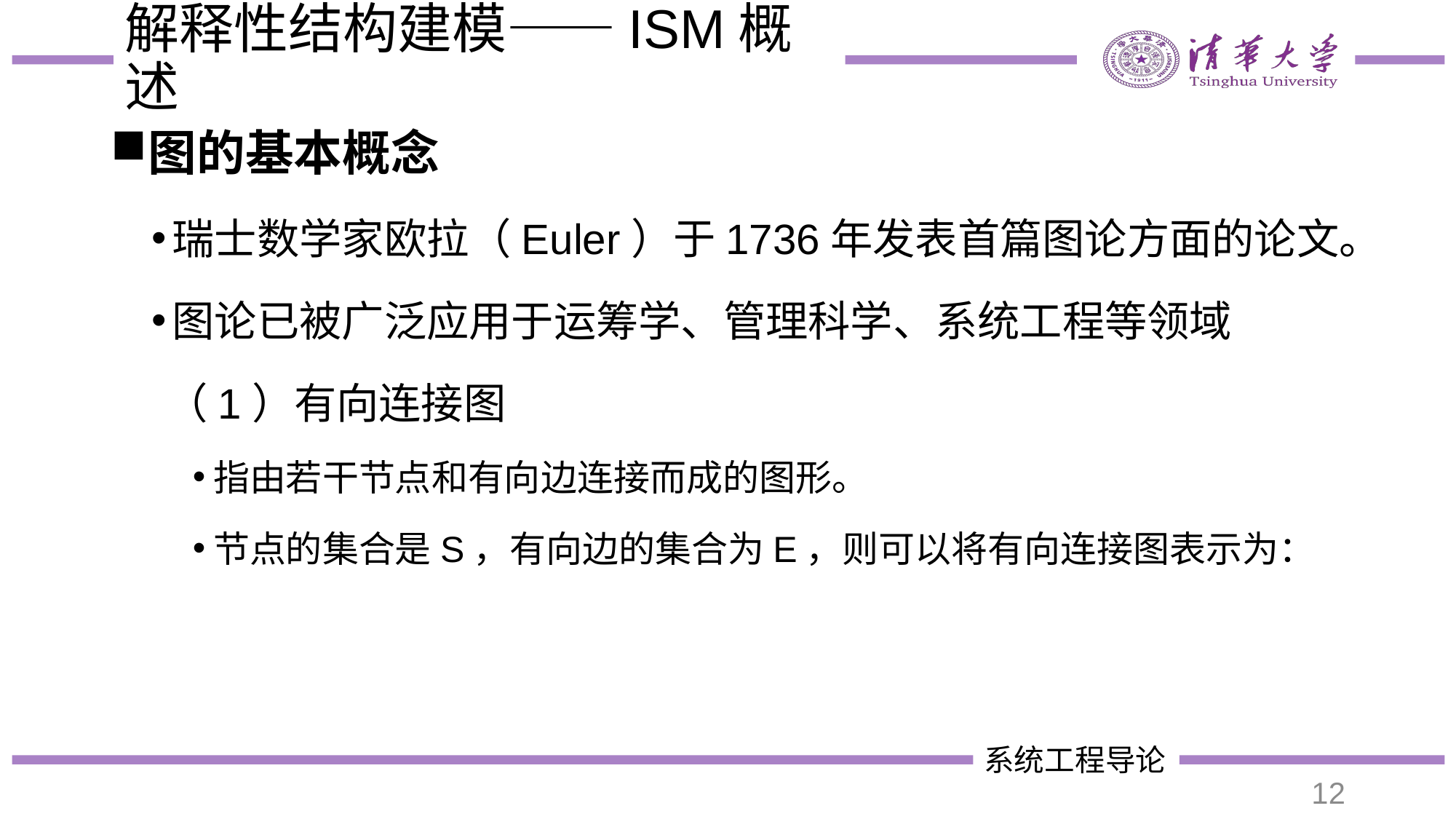

# 解释性结构建模——ISM概述
图的基本概念
瑞士数学家欧拉（Euler）于1736年发表首篇图论方面的论文。
图论已被广泛应用于运筹学、管理科学、系统工程等领域
（1）有向连接图
指由若干节点和有向边连接而成的图形。
节点的集合是S，有向边的集合为E，则可以将有向连接图表示为：
12